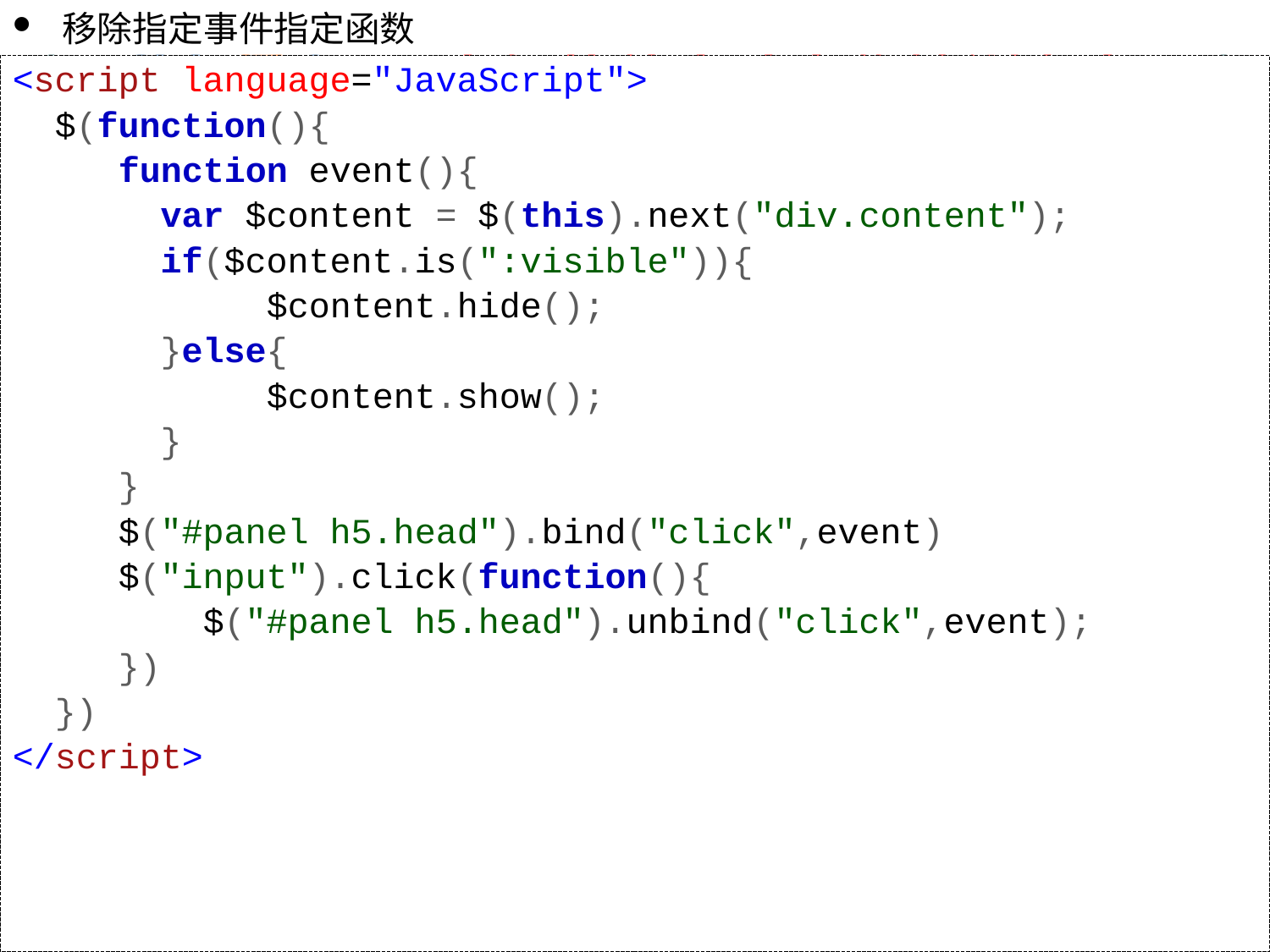

jQuery 中的事件
移除指定事件指定函数
<script language="JavaScript">
  $(function(){
     function event(){
	 var $content = $(this).next("div.content");
	 if($content.is(":visible")){
		$content.hide();
	 }else{
		$content.show();
	 }
     }
     $("#panel h5.head").bind("click",event)
     $("input").click(function(){
	   $("#panel h5.head").unbind("click",event);
     })
  })
</script>
北京传智播客教育 www.itcast.cn